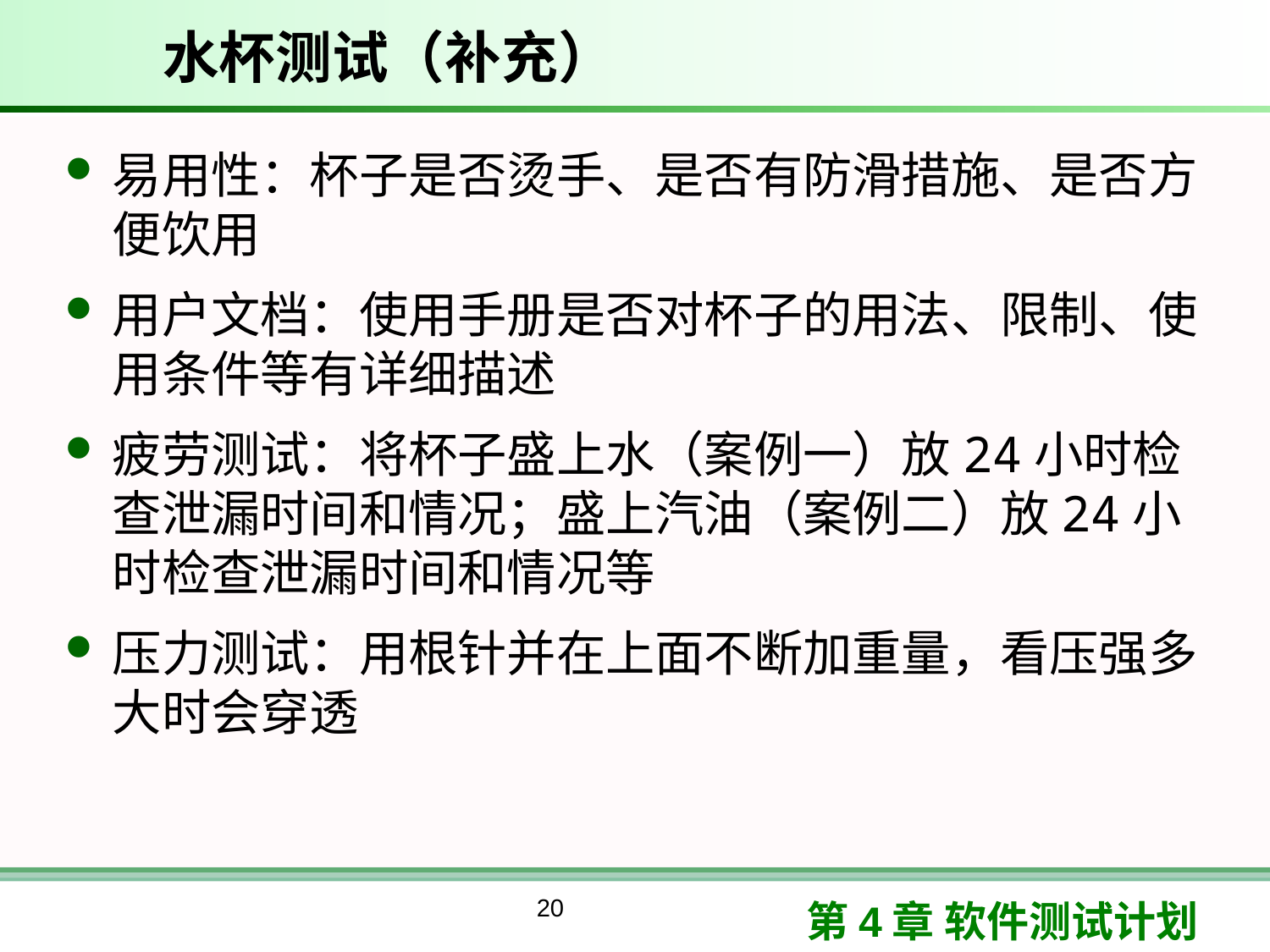

# 水杯测试（补充）
易用性：杯子是否烫手、是否有防滑措施、是否方便饮用
用户文档：使用手册是否对杯子的用法、限制、使用条件等有详细描述
疲劳测试：将杯子盛上水（案例一）放24小时检查泄漏时间和情况；盛上汽油（案例二）放24小时检查泄漏时间和情况等
压力测试：用根针并在上面不断加重量，看压强多大时会穿透
20